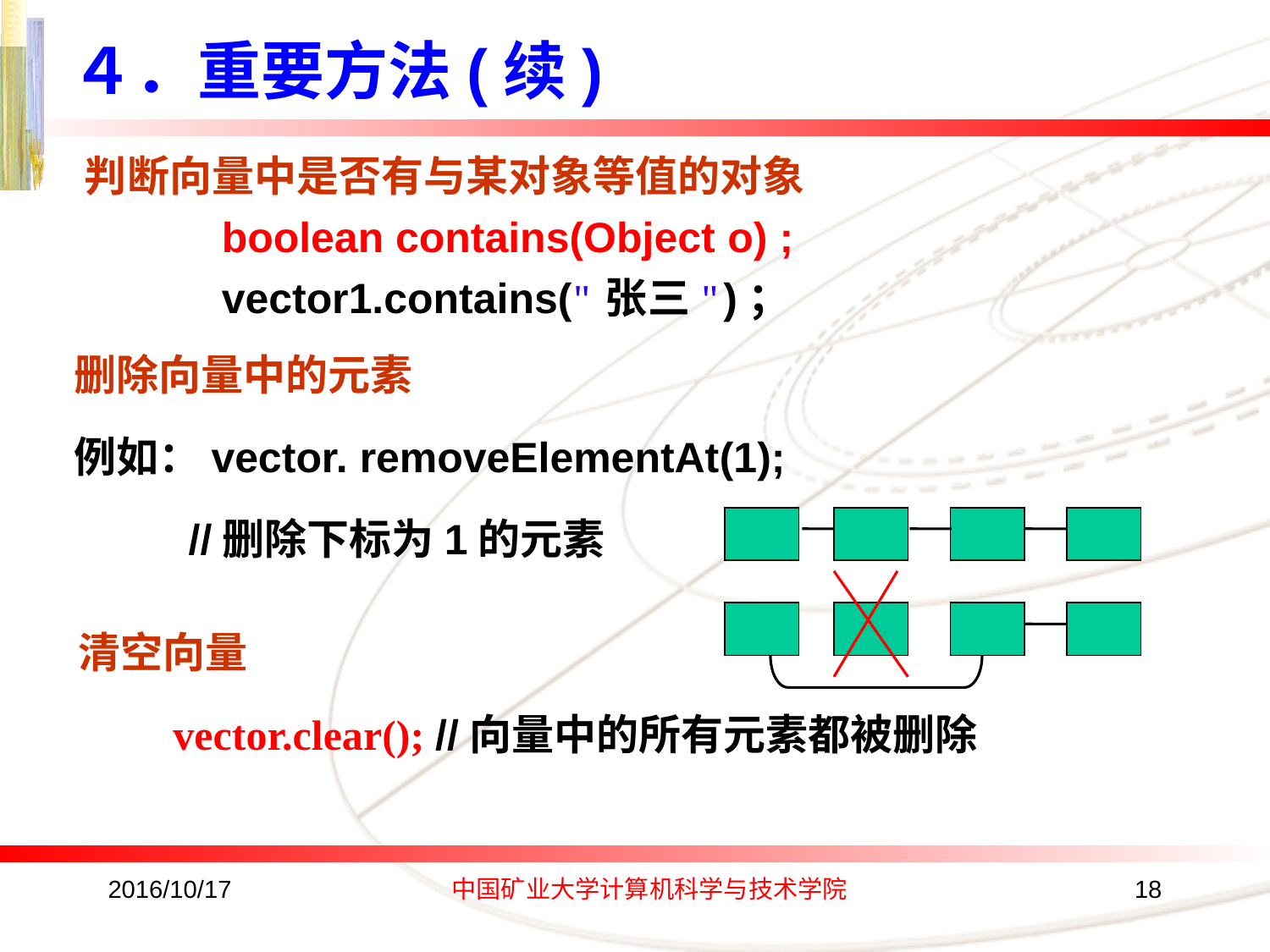

４．重要方法(续)
判断向量中是否有与某对象等值的对象
　　　boolean contains(Object o) ;
　　　vector1.contains("张三")；
删除向量中的元素
例如：vector. removeElementAt(1);
 　　//删除下标为1的元素

清空向量
　　vector.clear(); //向量中的所有元素都被删除
2016/10/17
中国矿业大学计算机科学与技术学院
18